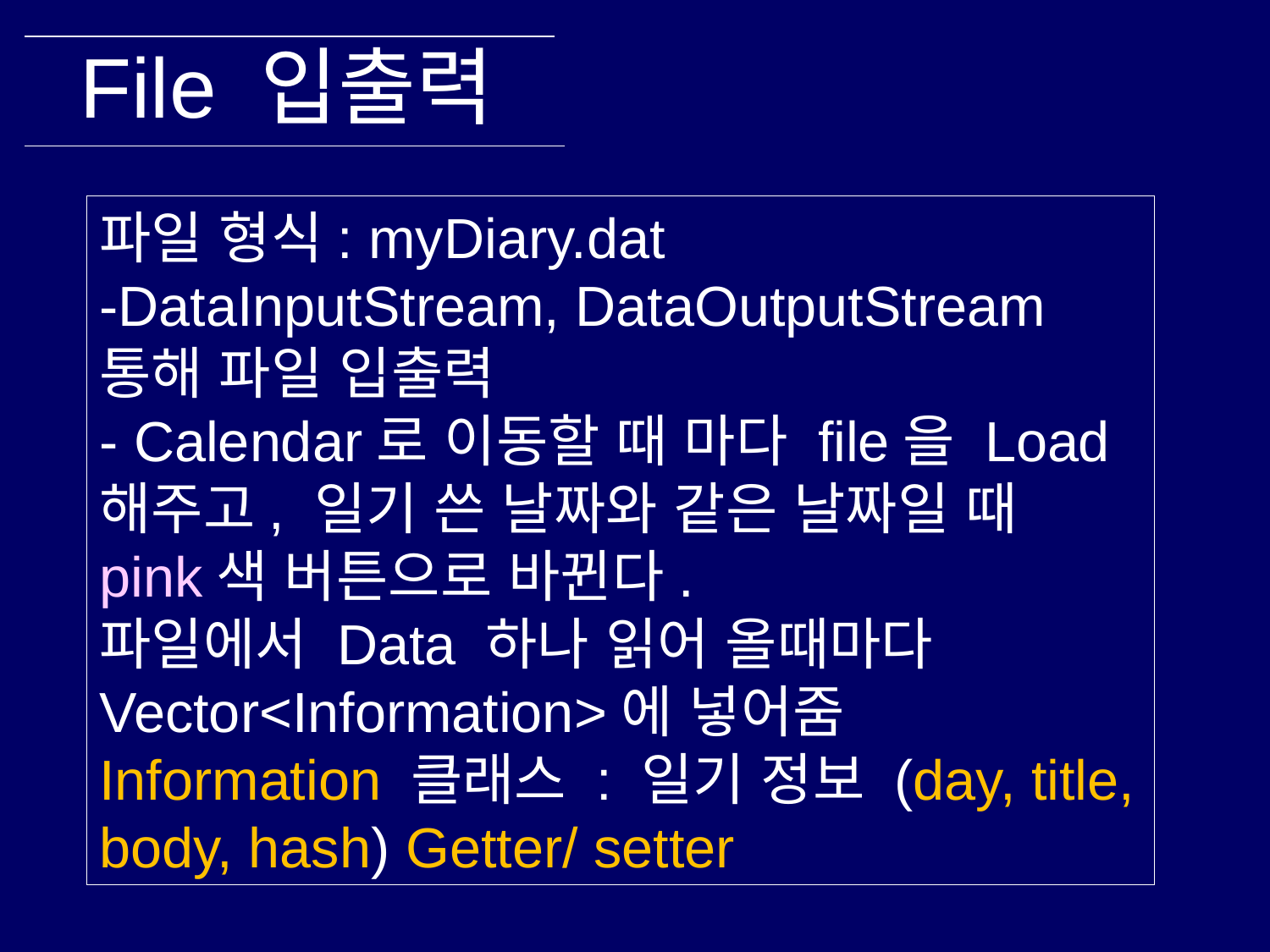

File 입출력
파일 형식: myDiary.dat
-DataInputStream, DataOutputStream 통해 파일 입출력
- Calendar로 이동할 때 마다 file을 Load해주고, 일기 쓴 날짜와 같은 날짜일 때 pink색 버튼으로 바뀐다.
파일에서 Data 하나 읽어 올때마다  Vector<Information>에 넣어줌 Information 클래스 : 일기 정보 (day, title, body, hash) Getter/ setter